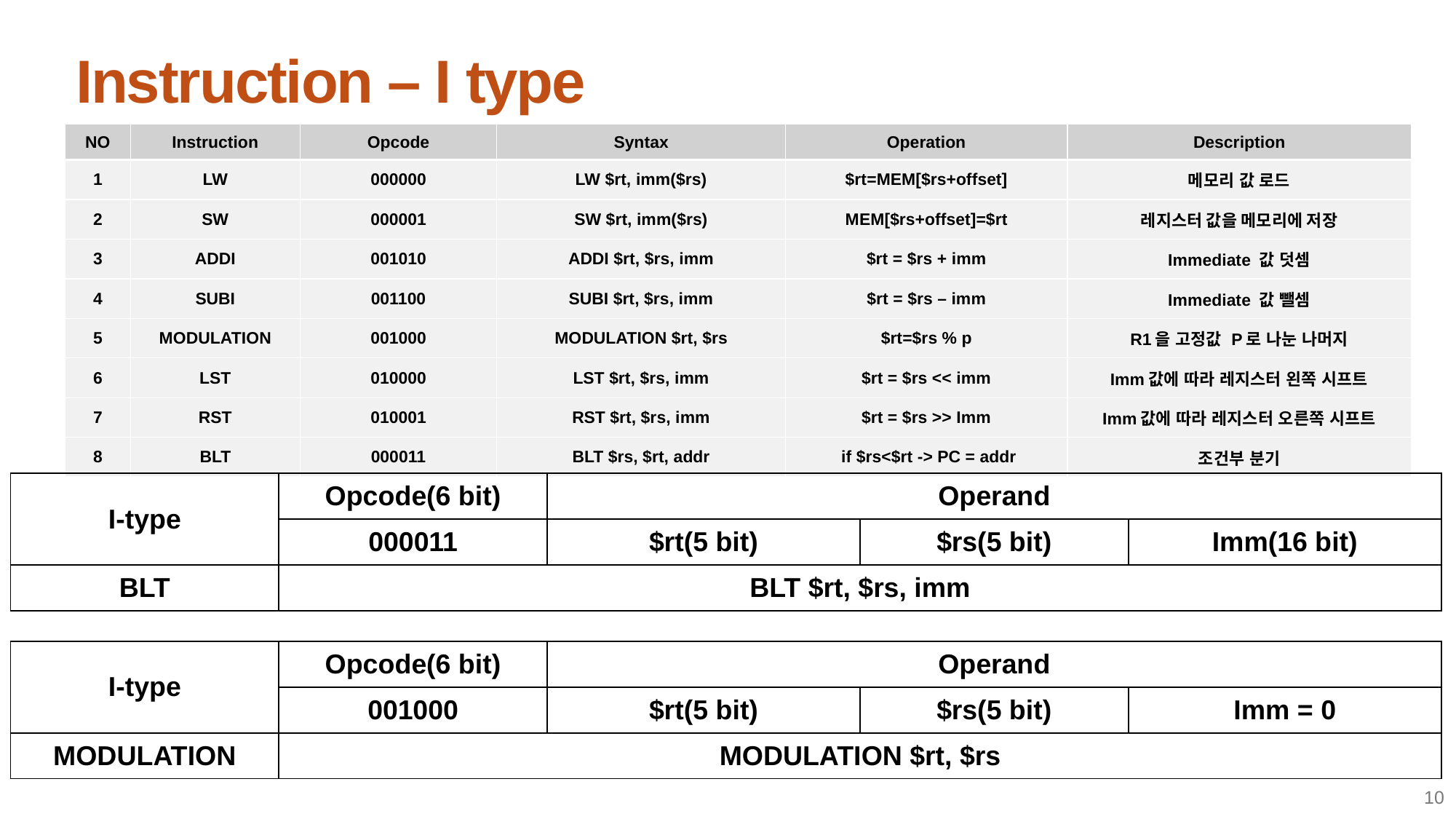

# Instruction – I type
| NO | Instruction | Opcode | Syntax | Operation | Description |
| --- | --- | --- | --- | --- | --- |
| 1 | LW | 000000 | LW $rt, imm($rs) | $rt=MEM[$rs+offset] | 메모리 값 로드 |
| 2 | SW | 000001 | SW $rt, imm($rs) | MEM[$rs+offset]=$rt | 레지스터 값을 메모리에 저장 |
| 3 | ADDI | 001010 | ADDI $rt, $rs, imm | $rt = $rs + imm | Immediate 값 덧셈 |
| 4 | SUBI | 001100 | SUBI $rt, $rs, imm | $rt = $rs – imm | Immediate 값 뺄셈 |
| 5 | MODULATION | 001000 | MODULATION $rt, $rs | $rt=$rs % p | R1을 고정값 P로 나눈 나머지 |
| 6 | LST | 010000 | LST $rt, $rs, imm | $rt = $rs << imm | Imm값에 따라 레지스터 왼쪽 시프트 |
| 7 | RST | 010001 | RST $rt, $rs, imm | $rt = $rs >> Imm | Imm값에 따라 레지스터 오른쪽 시프트 |
| 8 | BLT | 000011 | BLT $rs, $rt, addr | if $rs<$rt -> PC = addr | 조건부 분기 |
| I-type | Opcode(6 bit) | Operand |  |  |
| --- | --- | --- | --- | --- |
|  | 000011 | $rt(5 bit) | $rs(5 bit) | Imm(16 bit) |
| BLT | BLT $rt, $rs, imm |  |  |  |
| I-type | Opcode(6 bit) | Operand |  |  |
| --- | --- | --- | --- | --- |
|  | 001000 | $rt(5 bit) | $rs(5 bit) | Imm = 0 |
| MODULATION | MODULATION $rt, $rs |  |  |  |
10